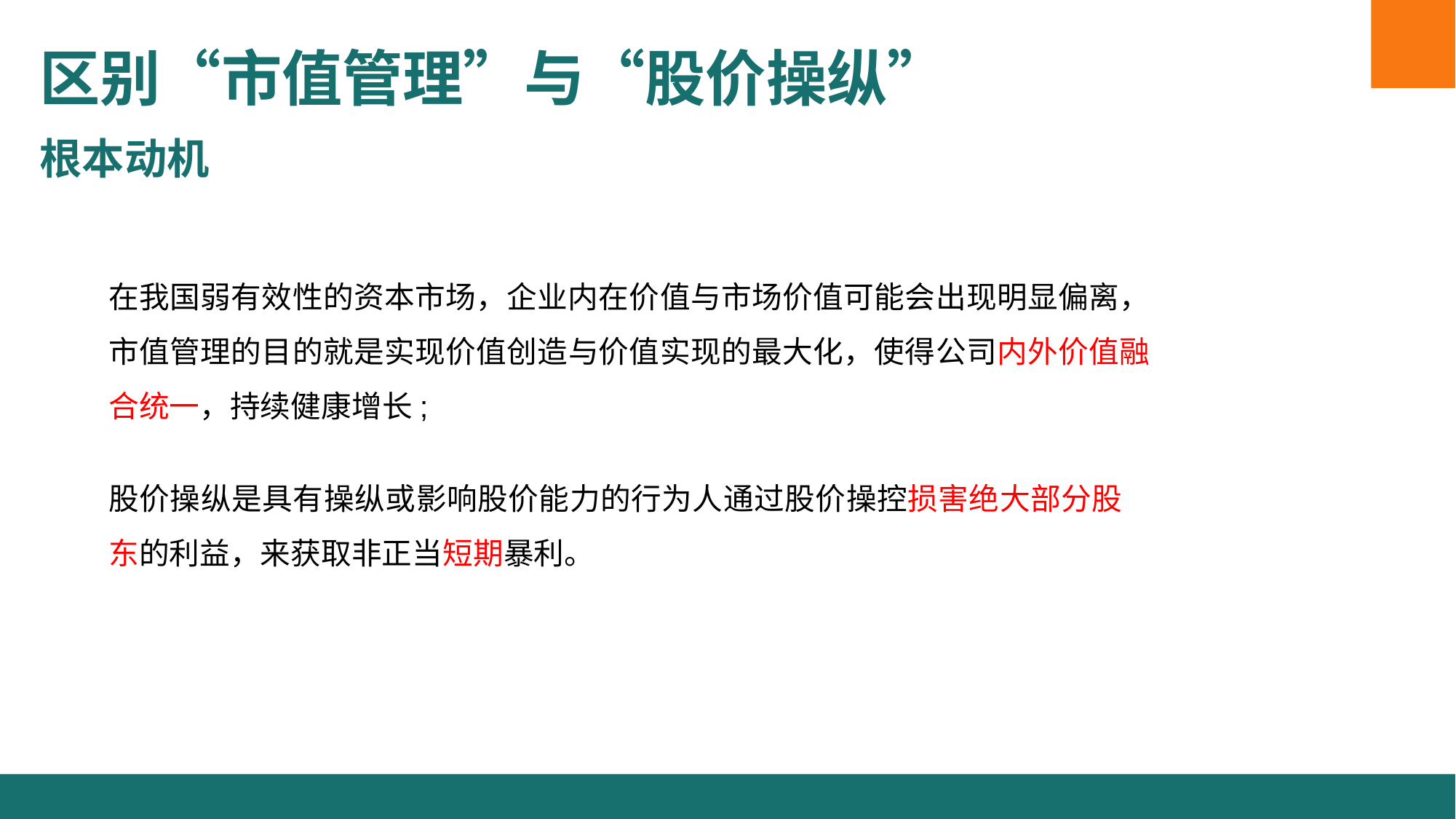

区别“市值管理”与“股价操纵”
根本动机
在我国弱有效性的资本市场，企业内在价值与市场价值可能会出现明显偏离，市值管理的目的就是实现价值创造与价值实现的最大化，使得公司内外价值融合统一，持续健康增长;
股价操纵是具有操纵或影响股价能力的行为人通过股价操控损害绝大部分股东的利益，来获取非正当短期暴利。